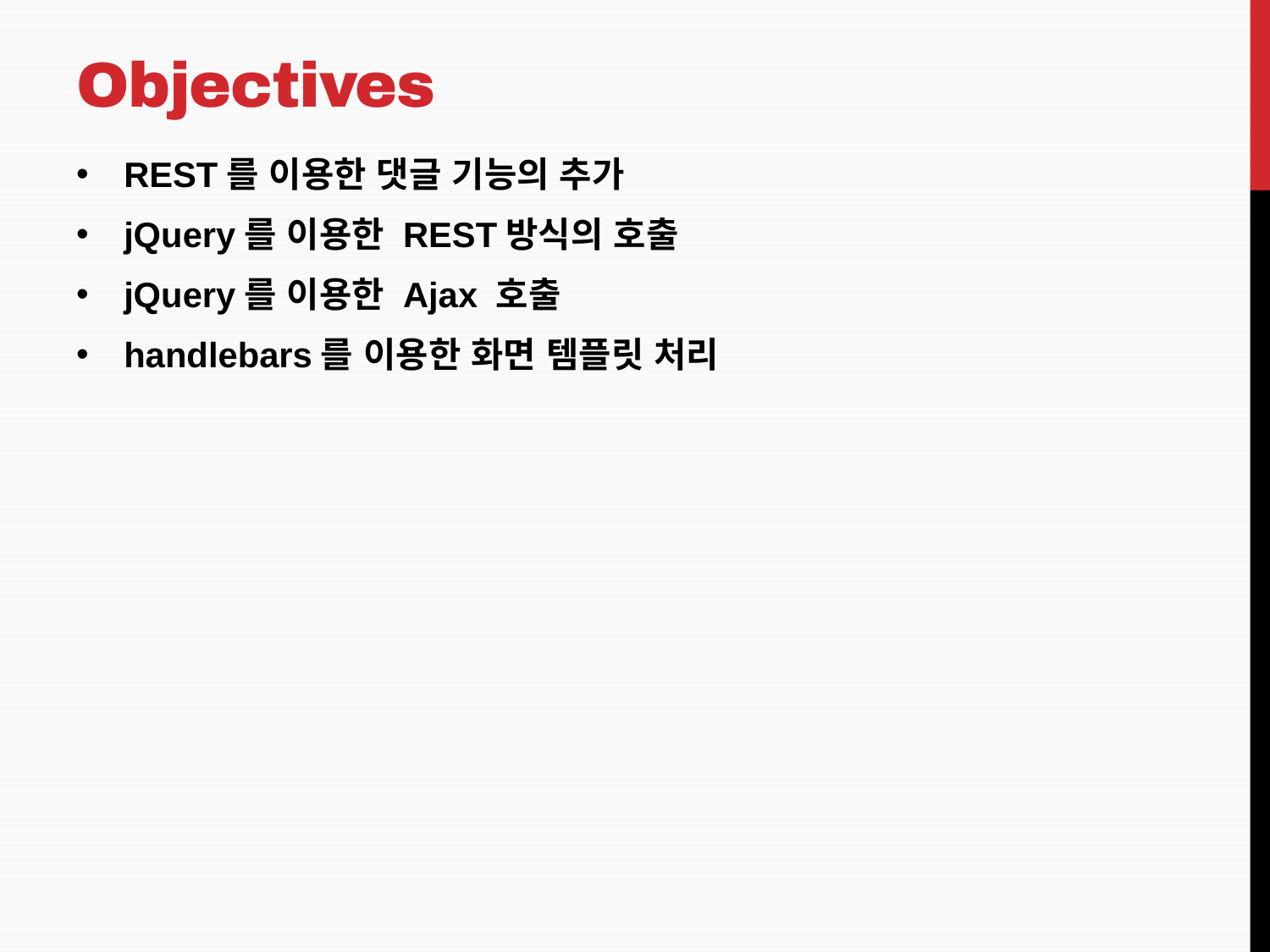

# Objectives
REST를 이용한 댓글 기능의 추가
jQuery를 이용한 REST방식의 호출
jQuery를 이용한 Ajax 호출
handlebars를 이용한 화면 템플릿 처리